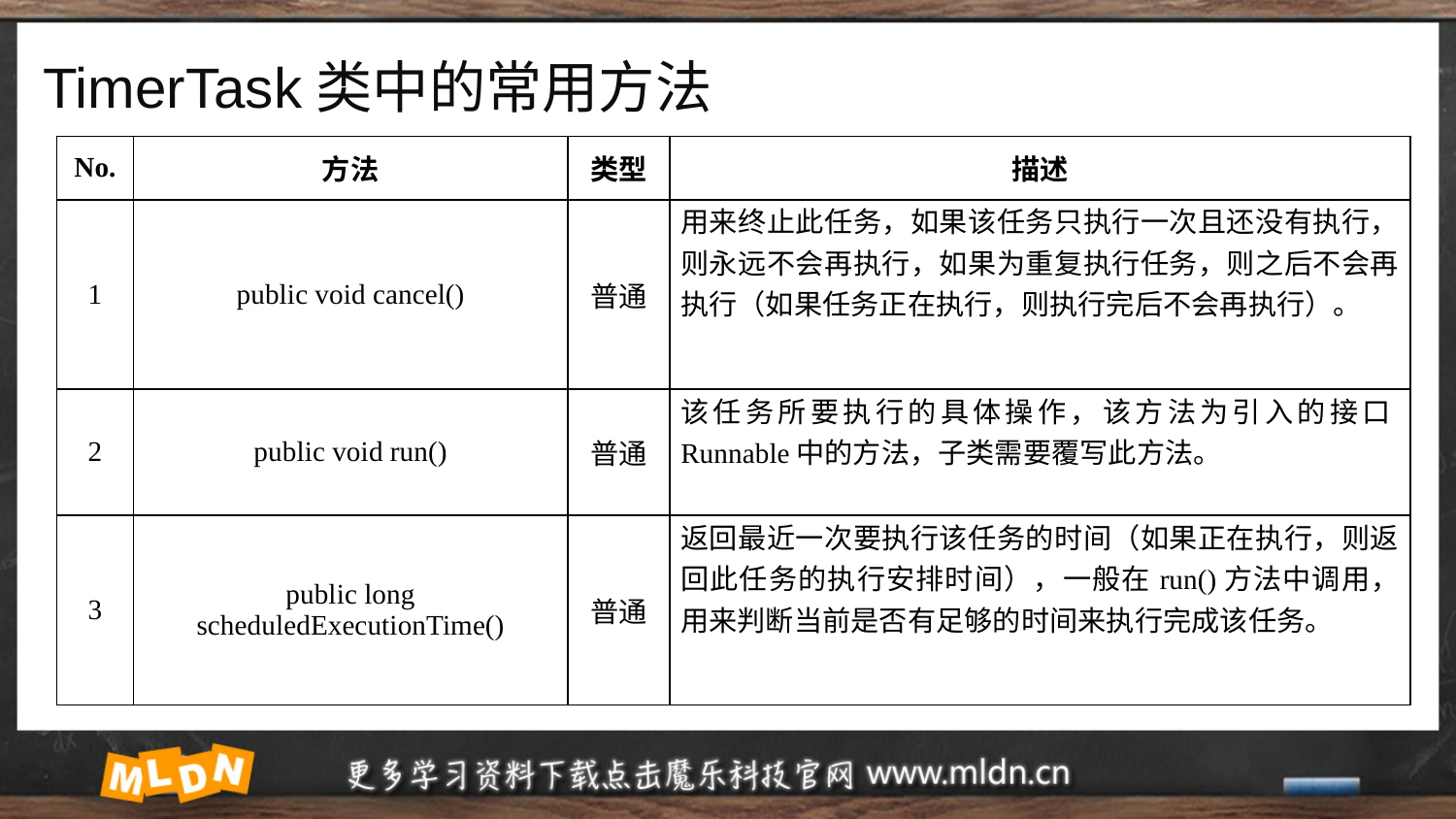

# TimerTask类中的常用方法
| No. | 方法 | 类型 | 描述 |
| --- | --- | --- | --- |
| 1 | public void cancel() | 普通 | 用来终止此任务，如果该任务只执行一次且还没有执行，则永远不会再执行，如果为重复执行任务，则之后不会再执行（如果任务正在执行，则执行完后不会再执行）。 |
| 2 | public void run() | 普通 | 该任务所要执行的具体操作，该方法为引入的接口Runnable中的方法，子类需要覆写此方法。 |
| 3 | public long scheduledExecutionTime() | 普通 | 返回最近一次要执行该任务的时间（如果正在执行，则返回此任务的执行安排时间），一般在run()方法中调用，用来判断当前是否有足够的时间来执行完成该任务。 |